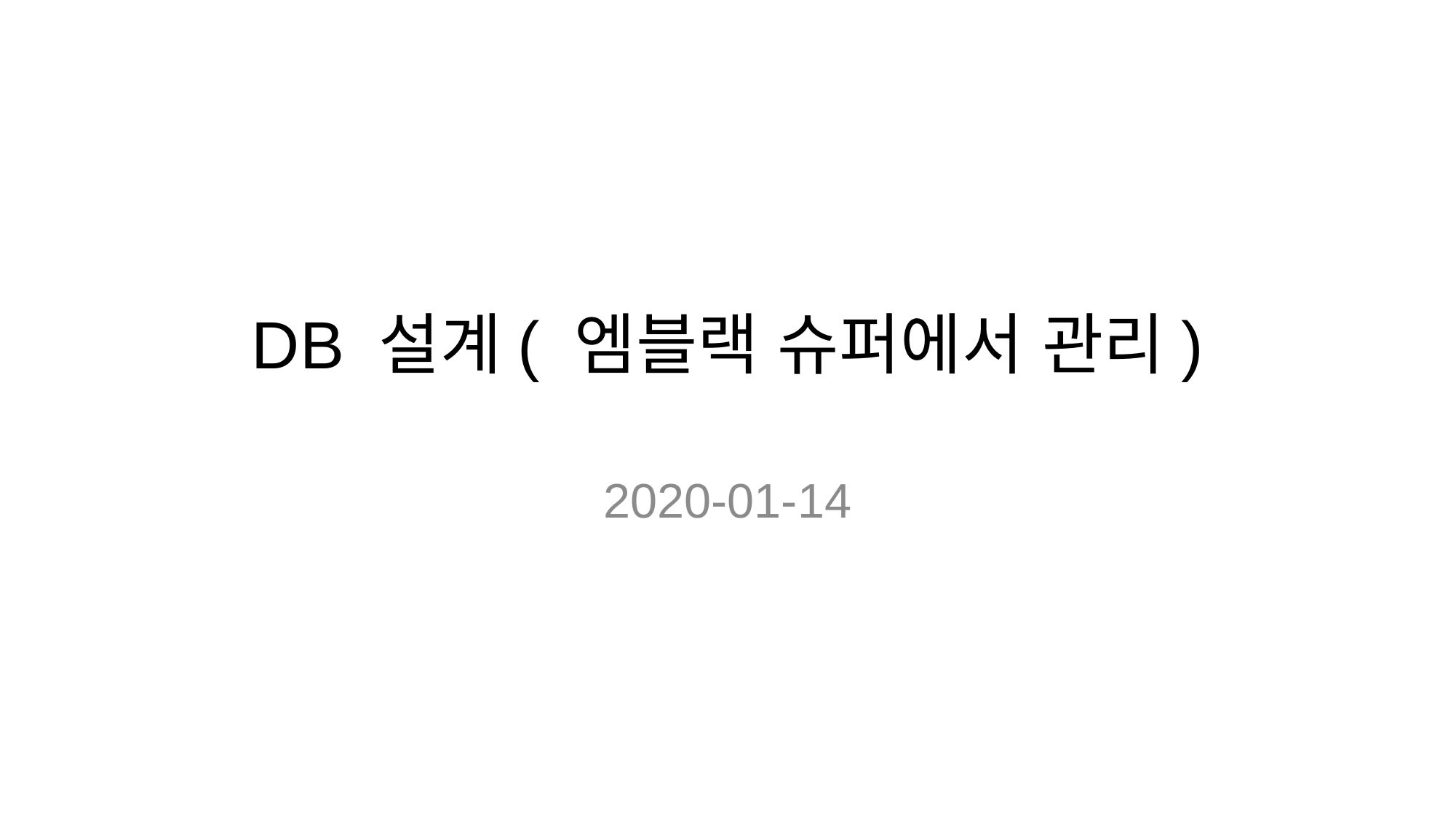

# DB 설계( 엠블랙 슈퍼에서 관리)
2020-01-14